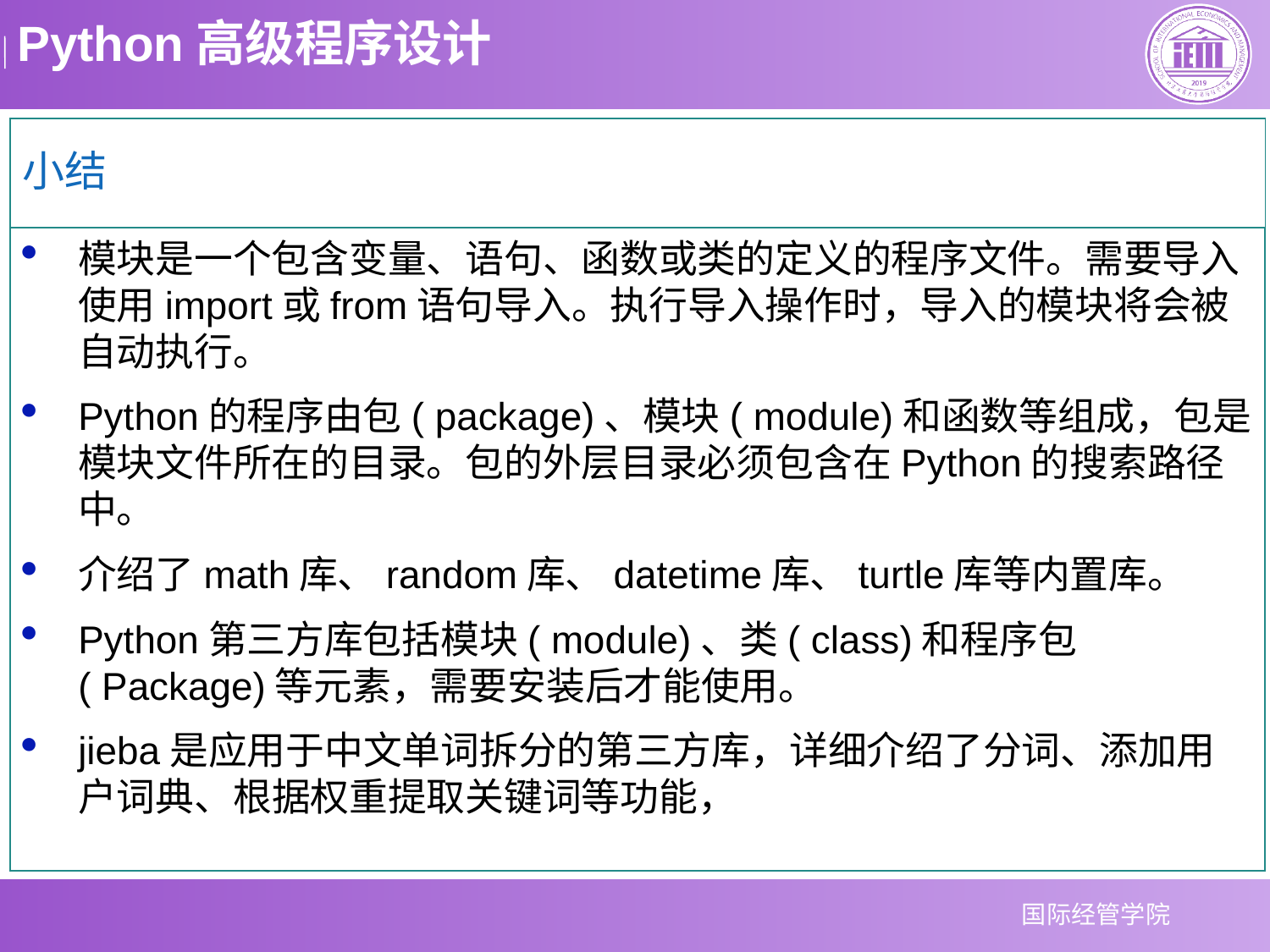

小结
模块是一个包含变量、语句、函数或类的定义的程序文件。需要导入使用import或from语句导入。执行导入操作时，导入的模块将会被自动执行。
Python的程序由包( package)、模块( module)和函数等组成，包是模块文件所在的目录。包的外层目录必须包含在Python的搜索路径中。
介绍了math库、random库、datetime库、turtle库等内置库。
Python第三方库包括模块( module)、类( class)和程序包( Package)等元素，需要安装后才能使用。
jieba是应用于中文单词拆分的第三方库，详细介绍了分词、添加用户词典、根据权重提取关键词等功能，